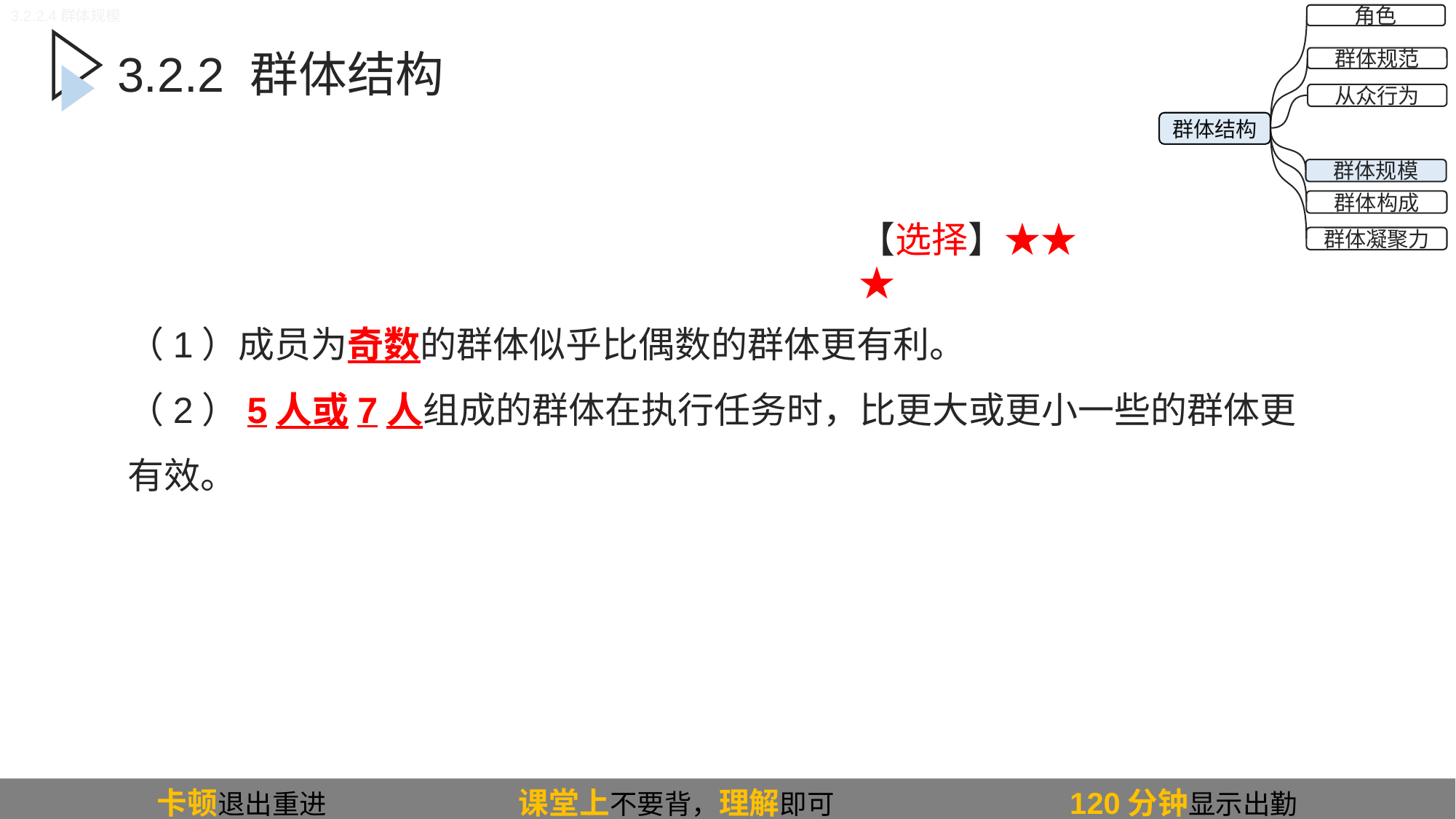

3.2.2.4群体规模
角色
群体规范
从众行为
群体规模
群体构成
群体凝聚力
群体结构
3.2.2 群体结构
【选择】★★★
（1）成员为奇数的群体似乎比偶数的群体更有利。
（2）5人或7人组成的群体在执行任务时，比更大或更小一些的群体更有效。